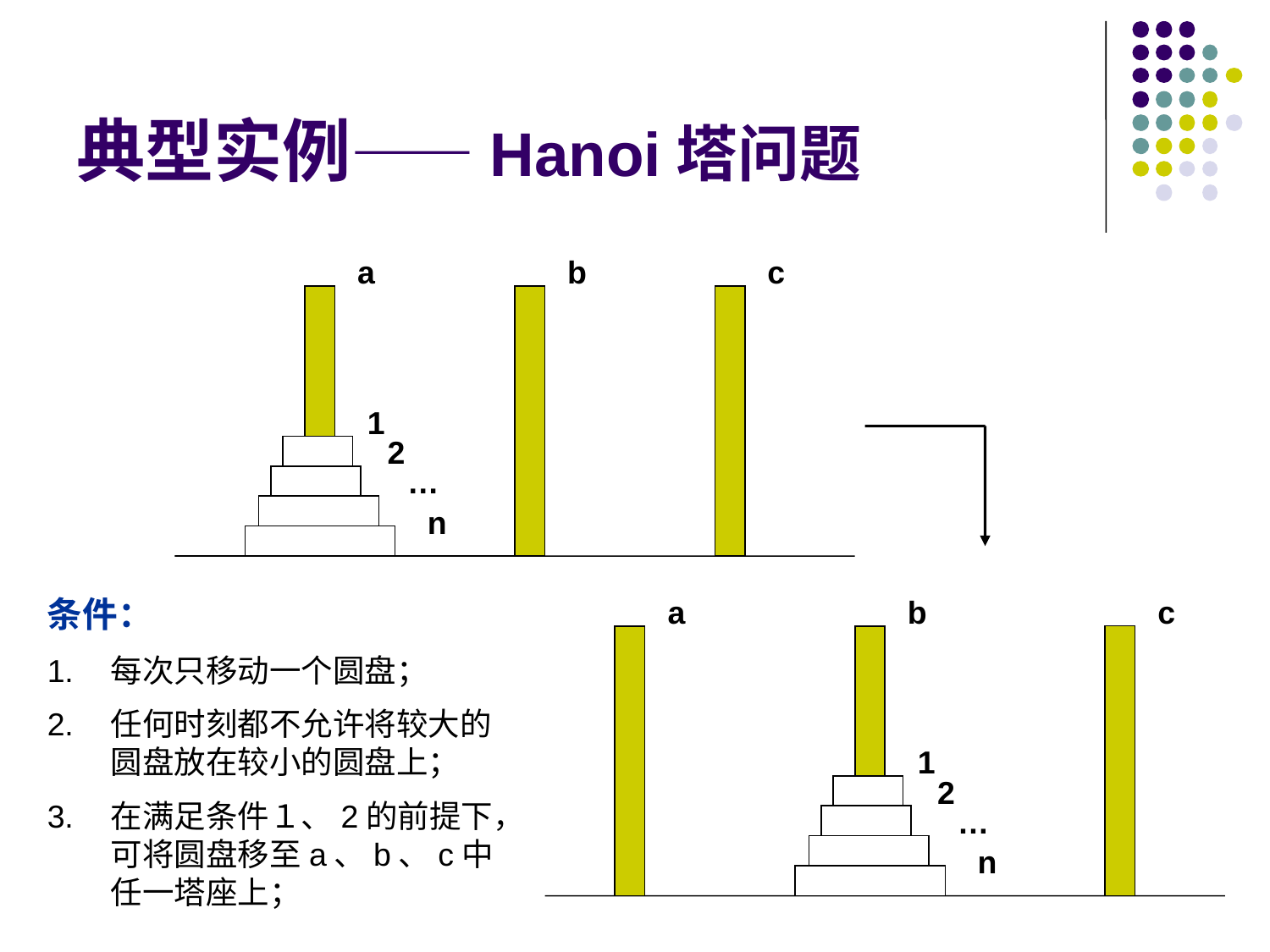

# 典型实例——Hanoi塔问题
a
b
c

1
2

…

n

a

b

1
2

…

n

c

条件：
每次只移动一个圆盘；
任何时刻都不允许将较大的圆盘放在较小的圆盘上；
在满足条件１、2的前提下，可将圆盘移至a、b、c中任一塔座上；